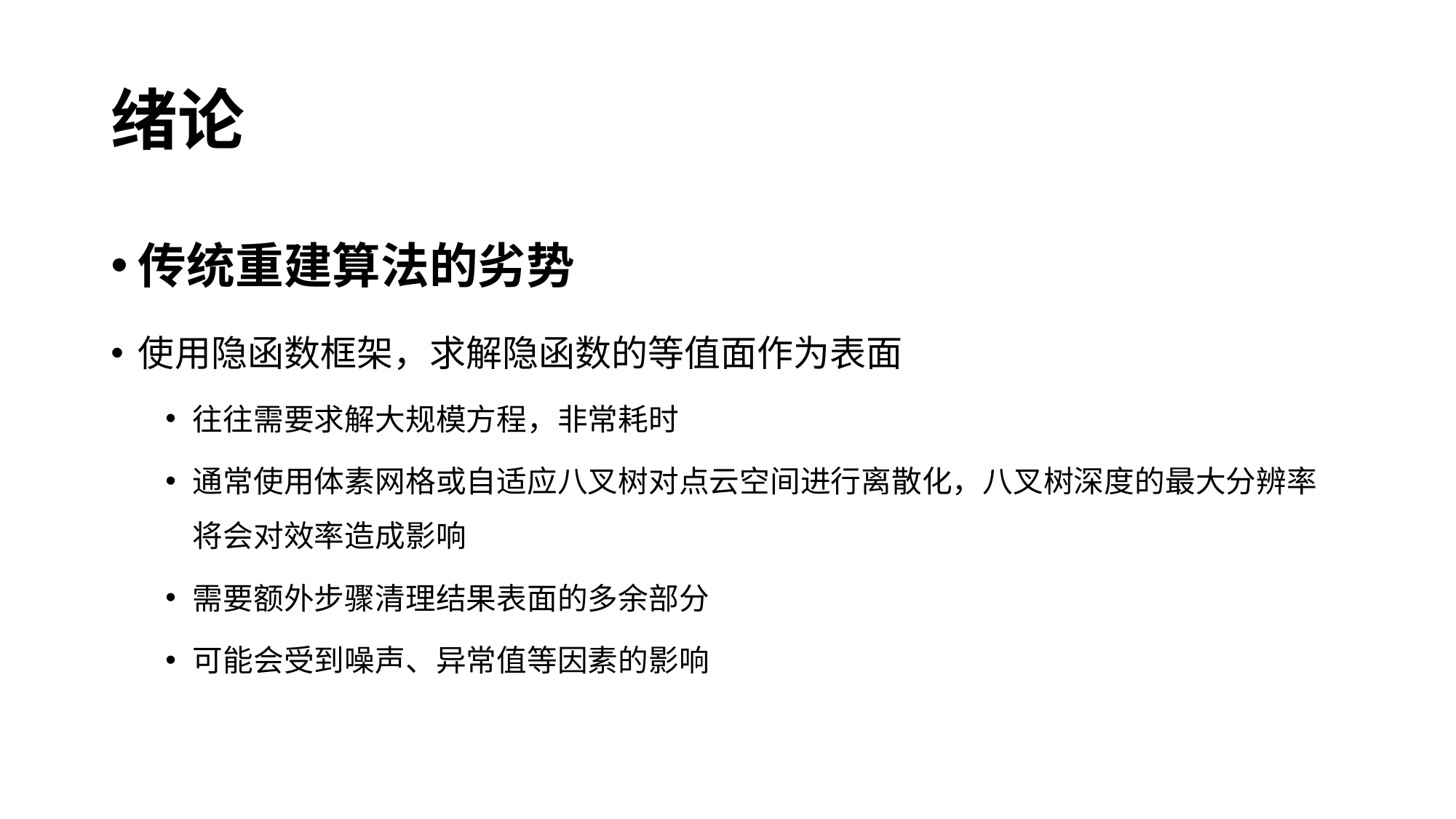

# 绪论
传统重建算法的劣势
使用隐函数框架，求解隐函数的等值面作为表面
往往需要求解大规模方程，非常耗时
通常使用体素网格或自适应八叉树对点云空间进行离散化，八叉树深度的最大分辨率将会对效率造成影响
需要额外步骤清理结果表面的多余部分
可能会受到噪声、异常值等因素的影响